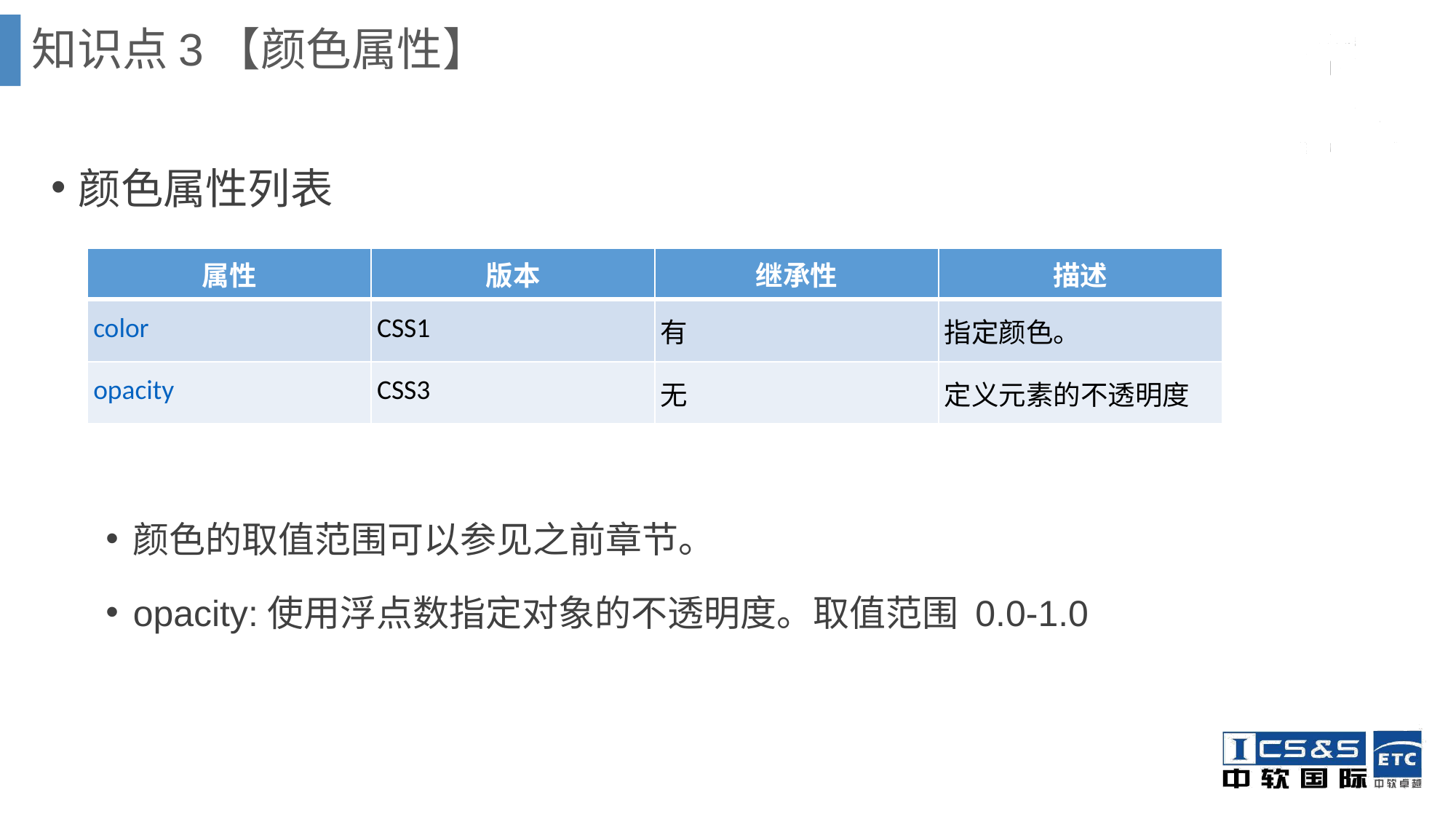

知识点3【颜色属性】
颜色属性列表

颜色的取值范围可以参见之前章节。
opacity:使用浮点数指定对象的不透明度。取值范围 0.0-1.0

| 属性 | 版本 | 继承性 | 描述 |
| --- | --- | --- | --- |
| color | CSS1 | 有 | 指定颜色。 |
| opacity | CSS3 | 无 | 定义元素的不透明度 |